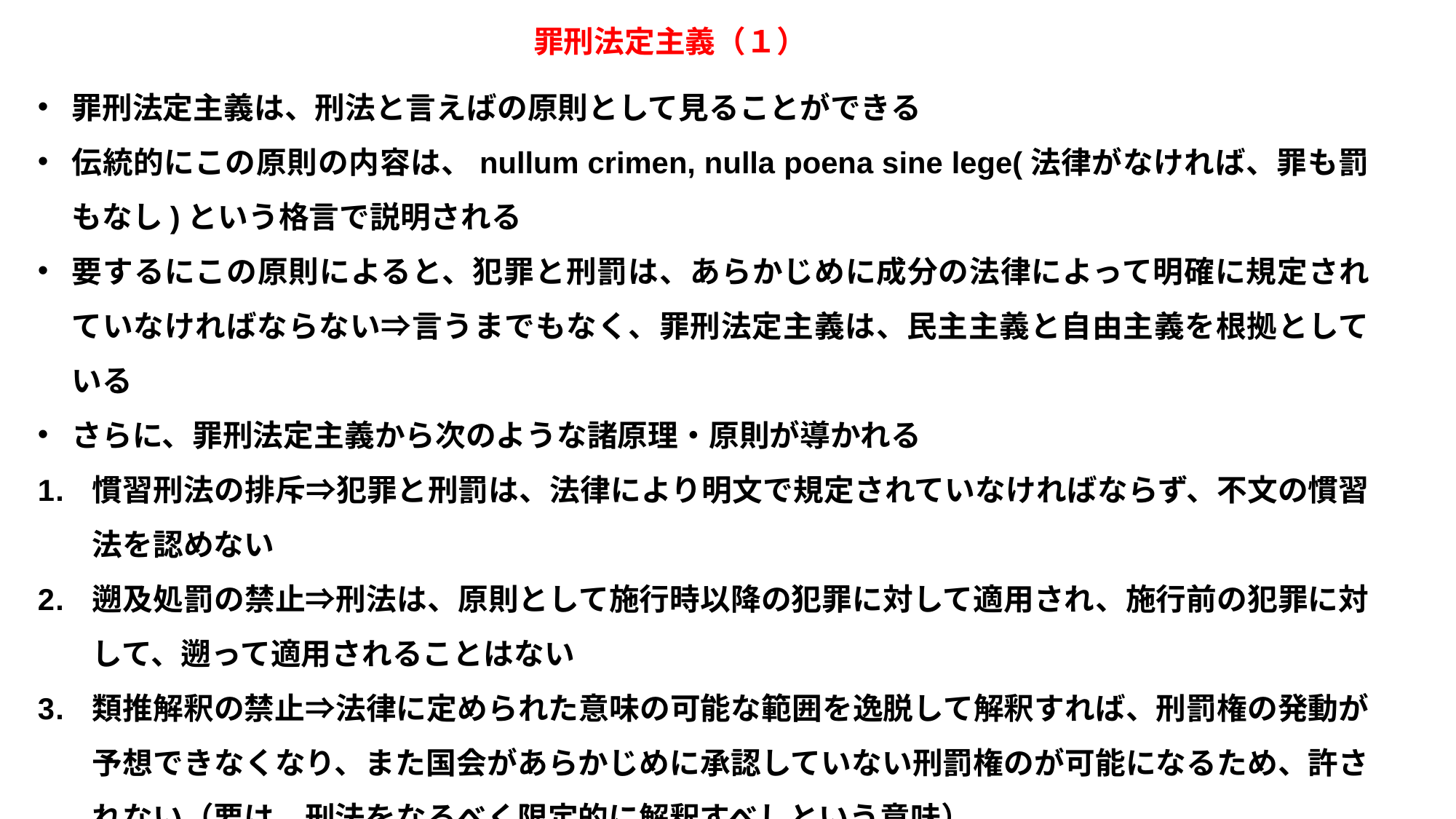

罪刑法定主義（１）
罪刑法定主義は、刑法と言えばの原則として見ることができる
伝統的にこの原則の内容は、nullum crimen, nulla poena sine lege(法律がなければ、罪も罰もなし)という格言で説明される
要するにこの原則によると、犯罪と刑罰は、あらかじめに成分の法律によって明確に規定されていなければならない⇒言うまでもなく、罪刑法定主義は、民主主義と自由主義を根拠としている
さらに、罪刑法定主義から次のような諸原理・原則が導かれる
慣習刑法の排斥⇒犯罪と刑罰は、法律により明文で規定されていなければならず、不文の慣習法を認めない
遡及処罰の禁止⇒刑法は、原則として施行時以降の犯罪に対して適用され、施行前の犯罪に対して、遡って適用されることはない
類推解釈の禁止⇒法律に定められた意味の可能な範囲を逸脱して解釈すれば、刑罰権の発動が予想できなくなり、また国会があらかじめに承認していない刑罰権のが可能になるため、許されない（要は、刑法をなるべく限定的に解釈すべしという意味）